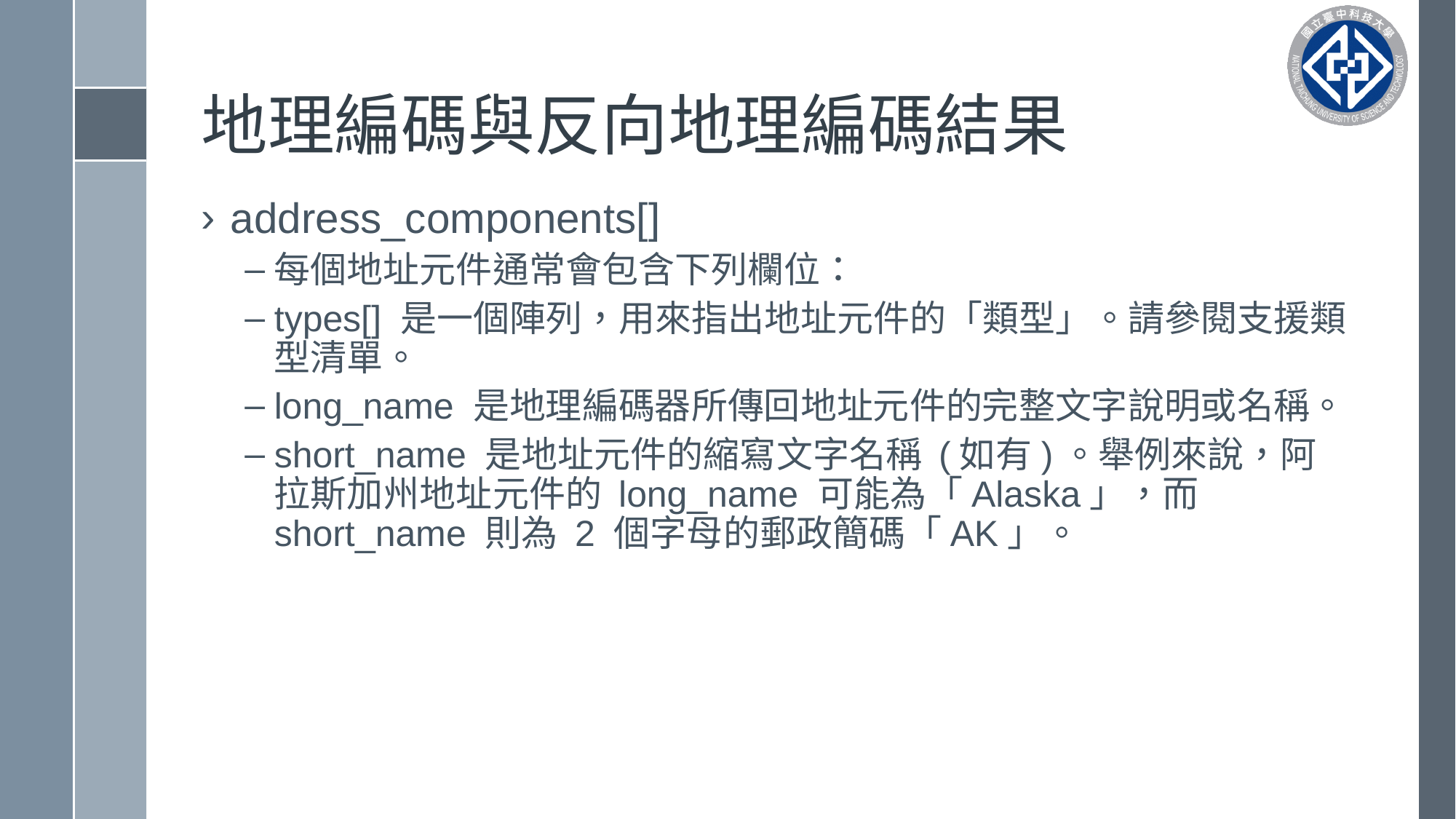

# 地理編碼與反向地理編碼結果
address_components[]
每個地址元件通常會包含下列欄位：
types[] 是一個陣列，用來指出地址元件的「類型」。請參閱支援類型清單。
long_name 是地理編碼器所傳回地址元件的完整文字說明或名稱。
short_name 是地址元件的縮寫文字名稱 (如有)。舉例來說，阿拉斯加州地址元件的 long_name 可能為「Alaska」，而 short_name 則為 2 個字母的郵政簡碼「AK」。